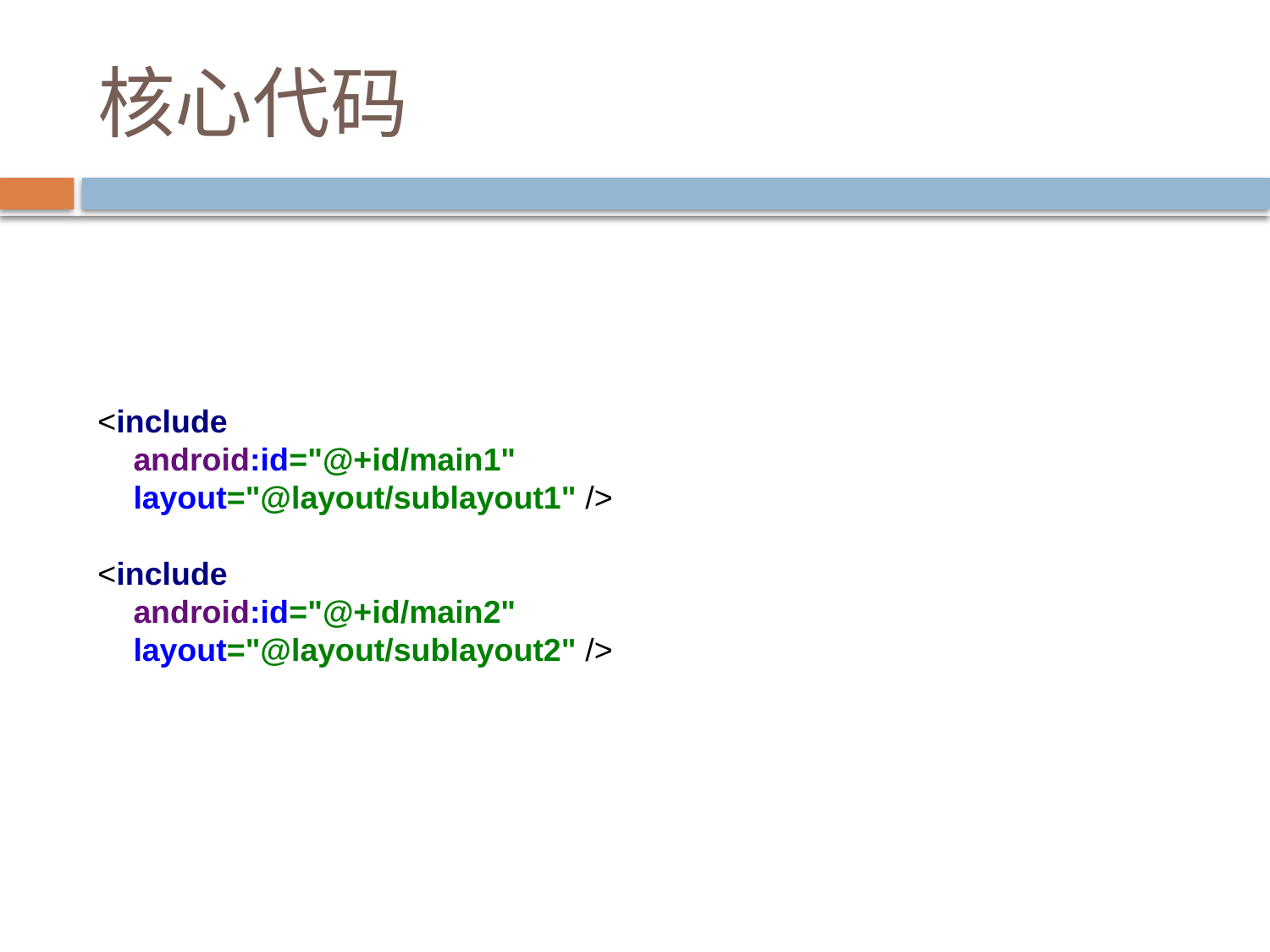

# 核心代码
<include
    android:id="@+id/main1"
    layout="@layout/sublayout1" />
<include
    android:id="@+id/main2"
    layout="@layout/sublayout2" />